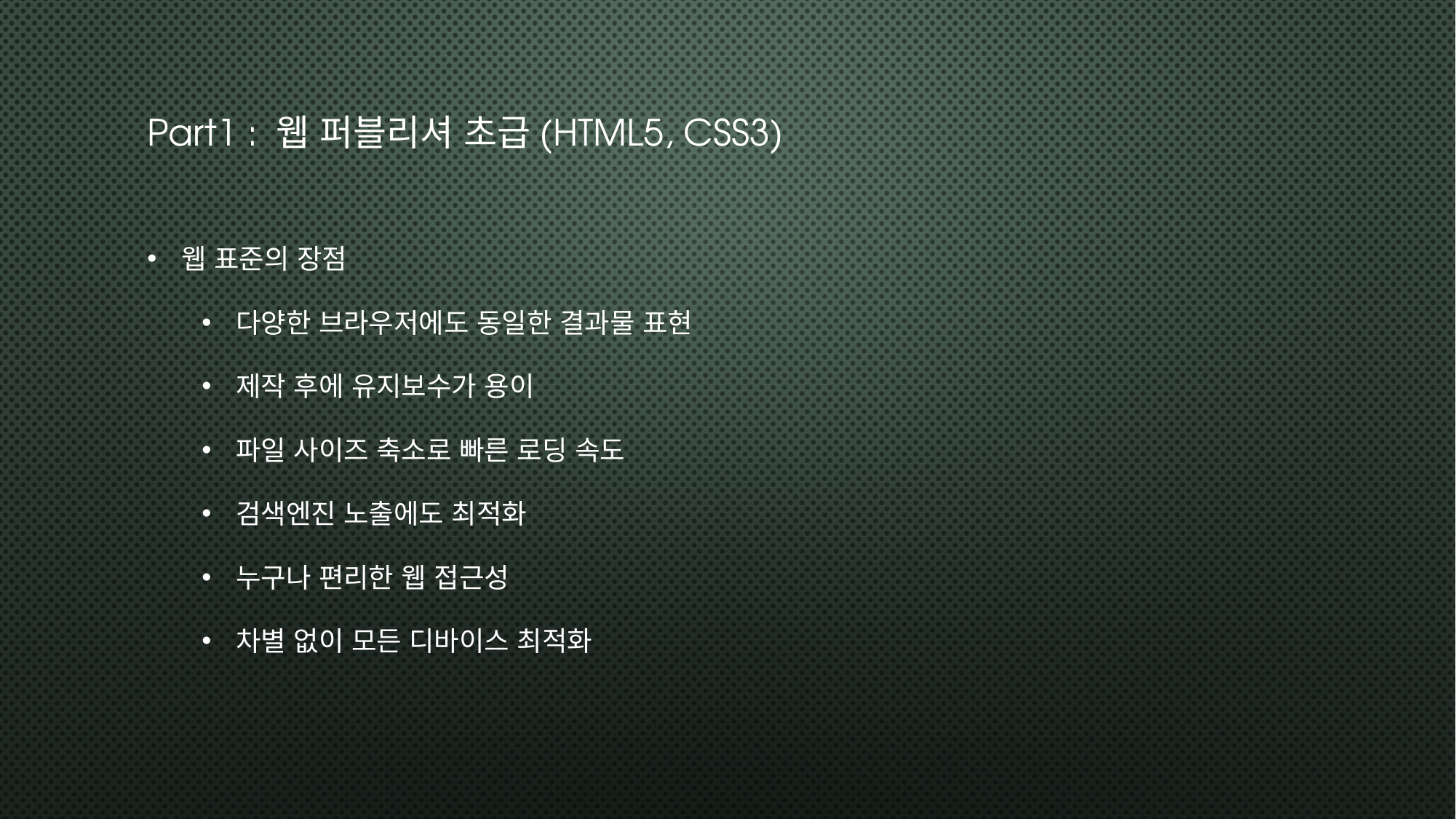

# Part1 : 웹 퍼블리셔 초급(HTML5, CSS3)
웹 표준의 장점
다양한 브라우저에도 동일한 결과물 표현
제작 후에 유지보수가 용이
파일 사이즈 축소로 빠른 로딩 속도
검색엔진 노출에도 최적화
누구나 편리한 웹 접근성
차별 없이 모든 디바이스 최적화